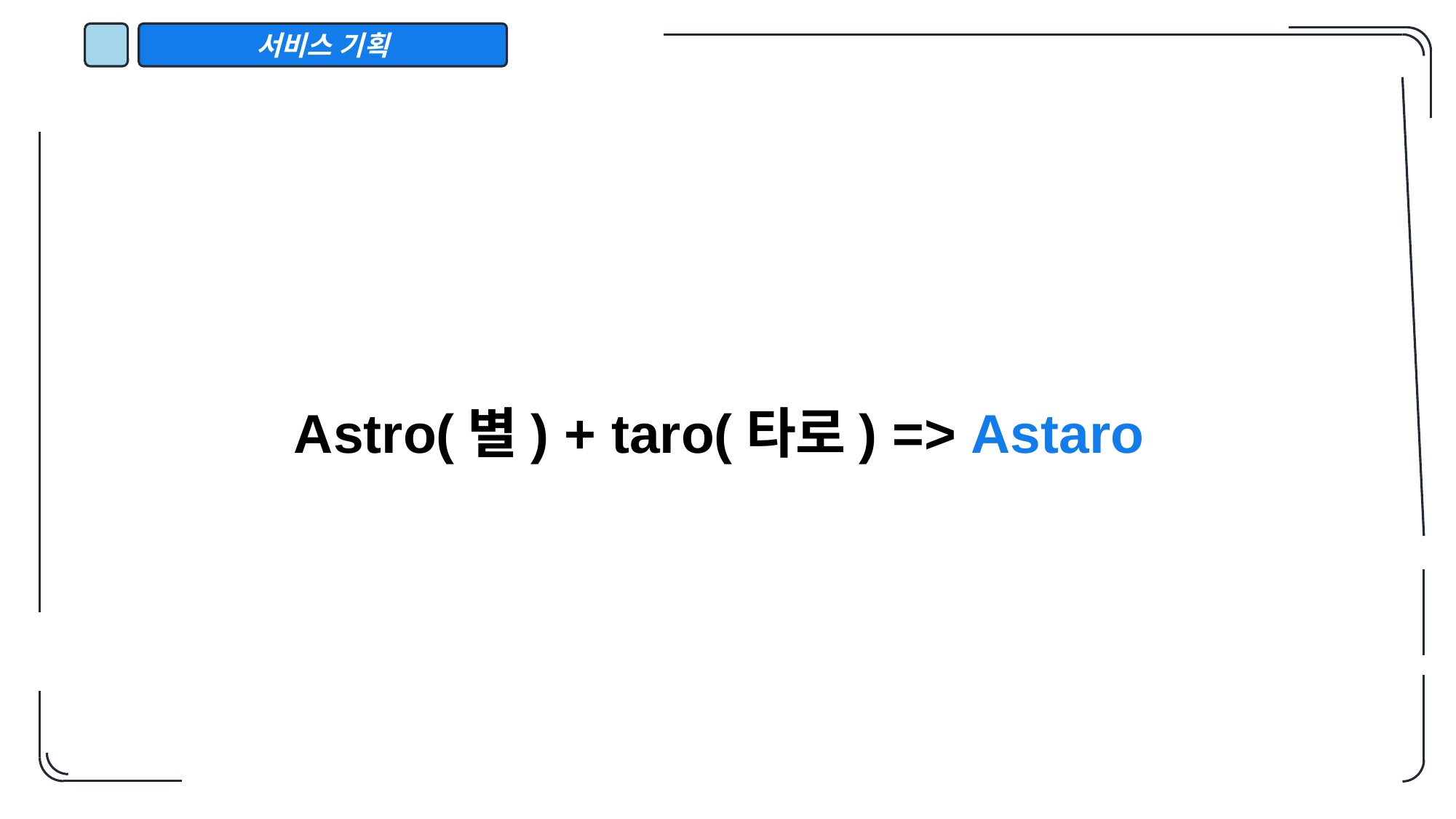

서비스 기획

Astro(별) + taro(타로) => Astaro